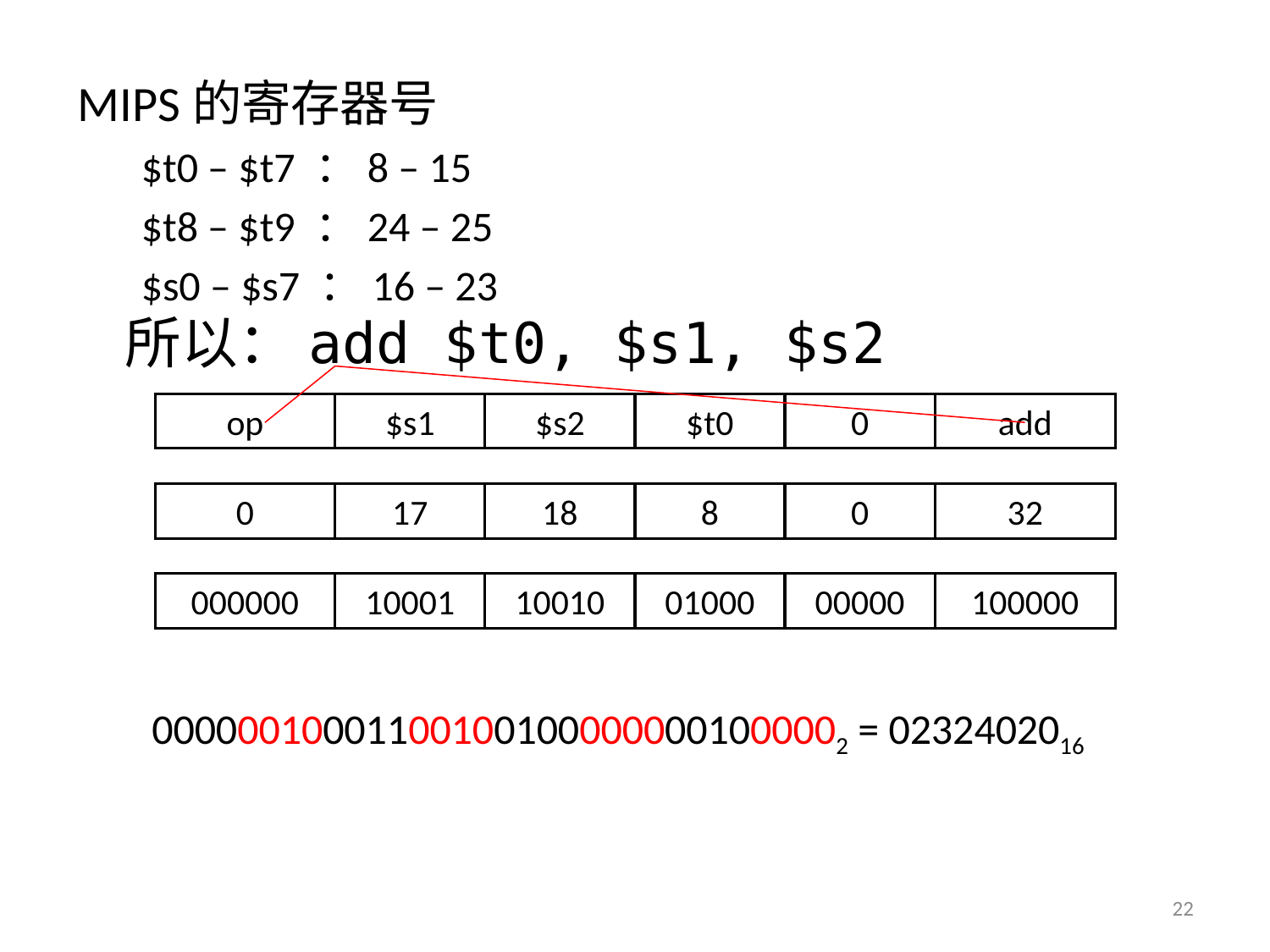

MIPS的寄存器号
$t0 – $t7 ：8 – 15
$t8 – $t9 ：24 – 25
$s0 – $s7 ：16 – 23

	所以：add $t0, $s1, $s2
op
$s1
$s2
$t0
0
add
0
17
18
8
0
32
000000
10001
10010
01000
00000
100000
000000100011001001000000001000002 = 0232402016
22